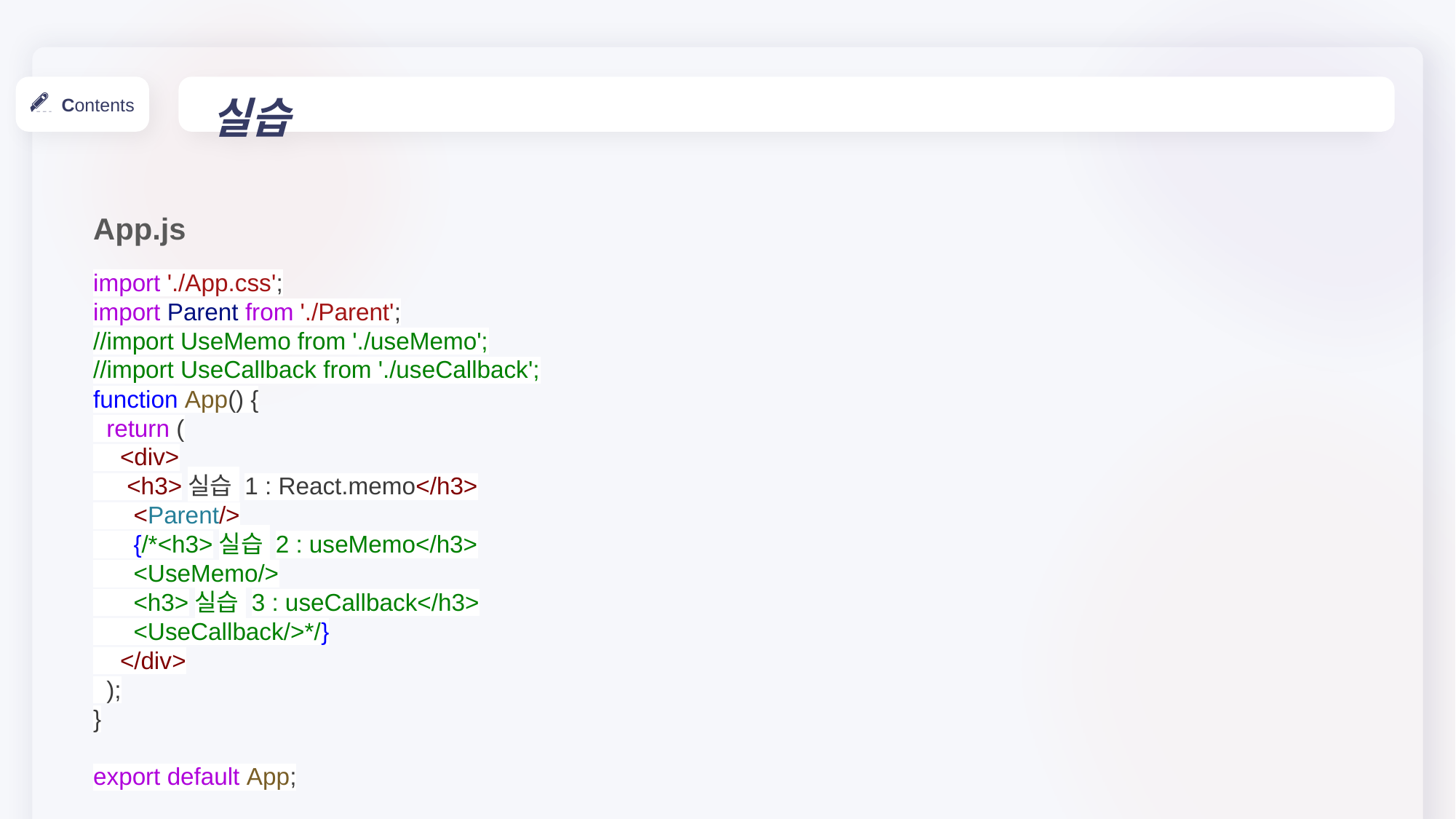

실습
Contents

App.js
import './App.css';
import Parent from './Parent';
//import UseMemo from './useMemo';
//import UseCallback from './useCallback';
function App() {
  return (
    <div>
     <h3>실습 1 : React.memo</h3>
      <Parent/>
      {/*<h3>실습 2 : useMemo</h3>
      <UseMemo/>
      <h3>실습 3 : useCallback</h3>
      <UseCallback/>*/}
    </div>
  );
}
export default App;